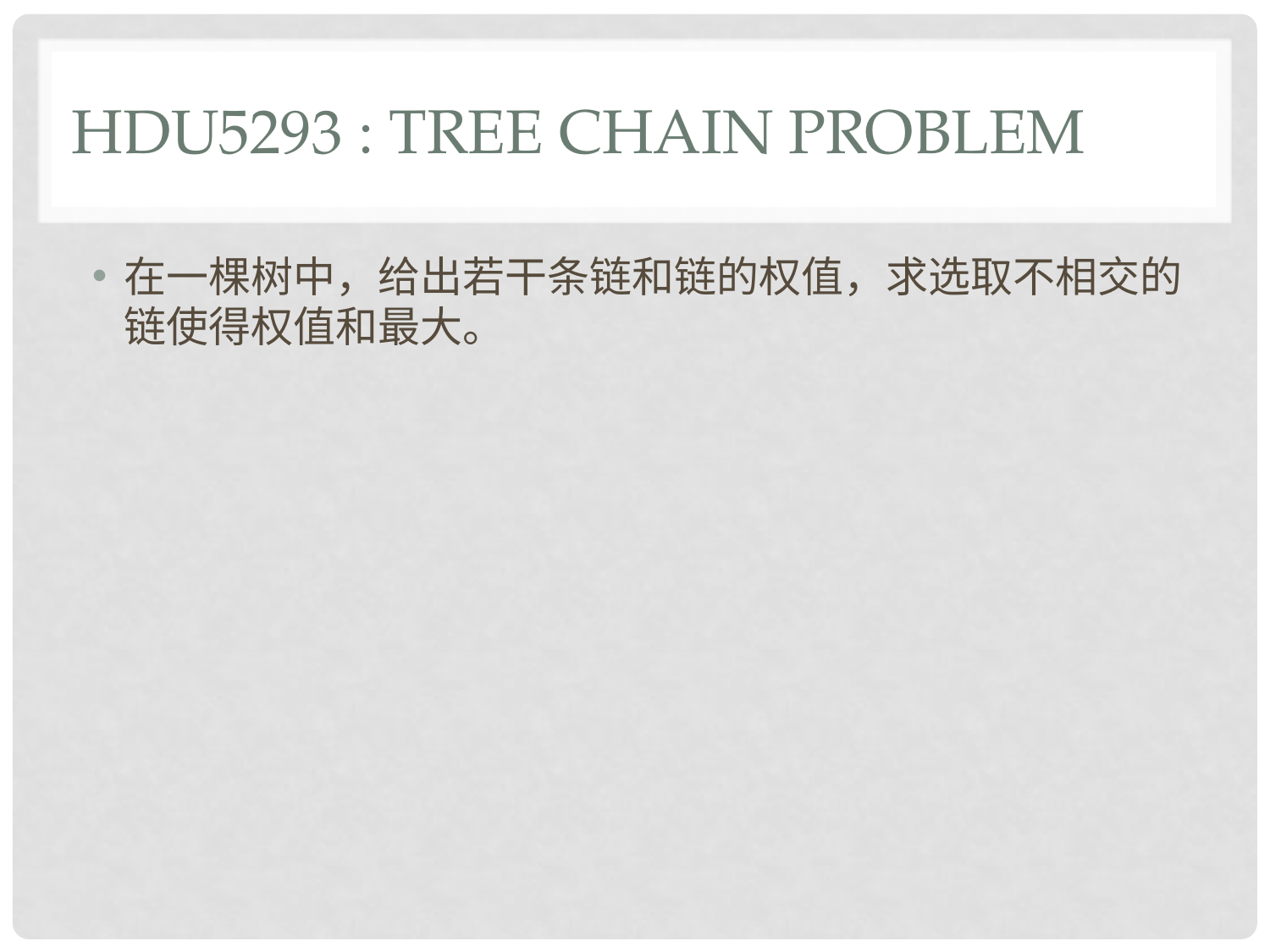

# HDU5293 : Tree chain problem
在一棵树中，给出若干条链和链的权值，求选取不相交的链使得权值和最大。